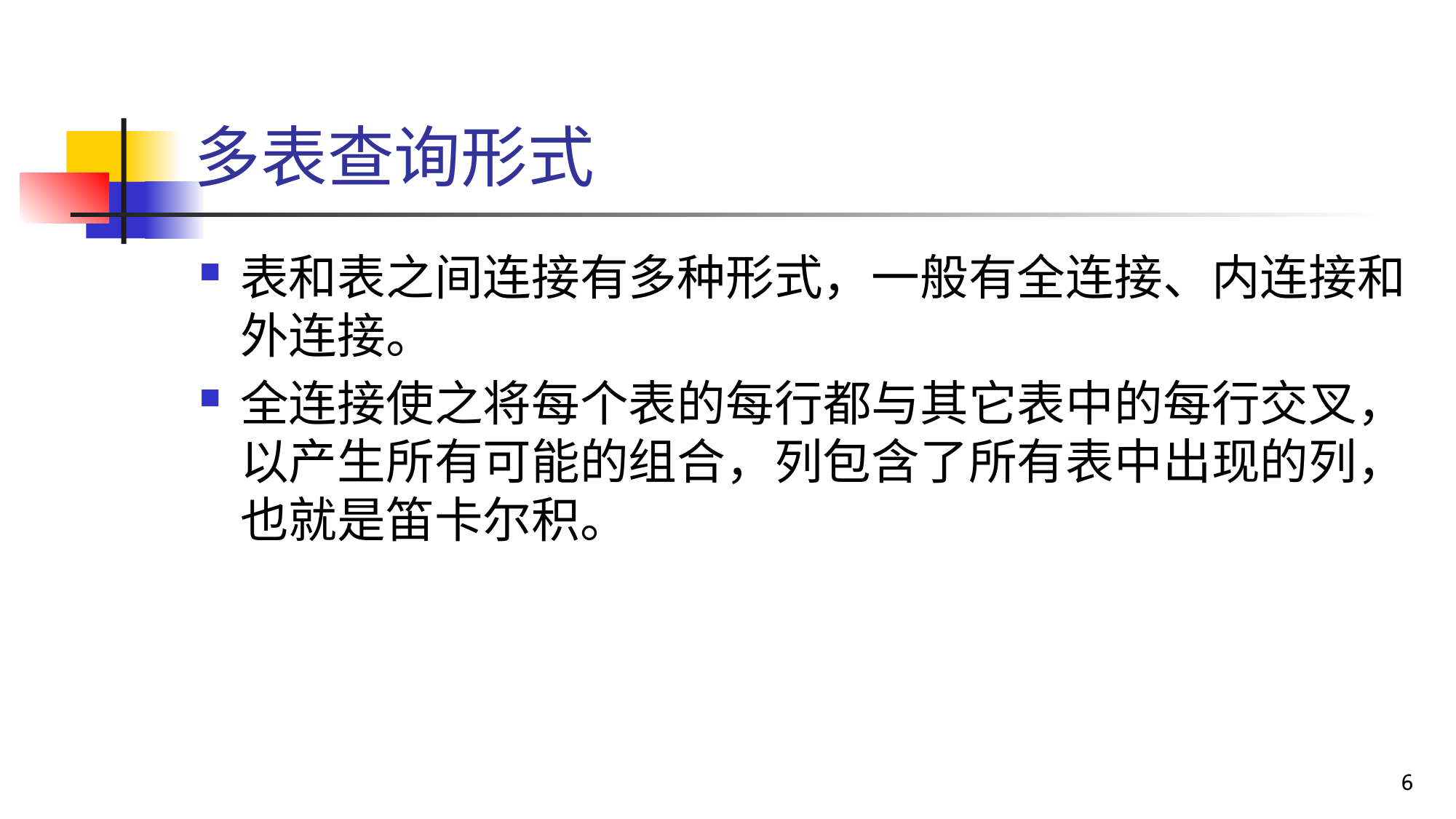

# 多表查询形式
表和表之间连接有多种形式，一般有全连接、内连接和外连接。
全连接使之将每个表的每行都与其它表中的每行交叉，以产生所有可能的组合，列包含了所有表中出现的列，也就是笛卡尔积。
6